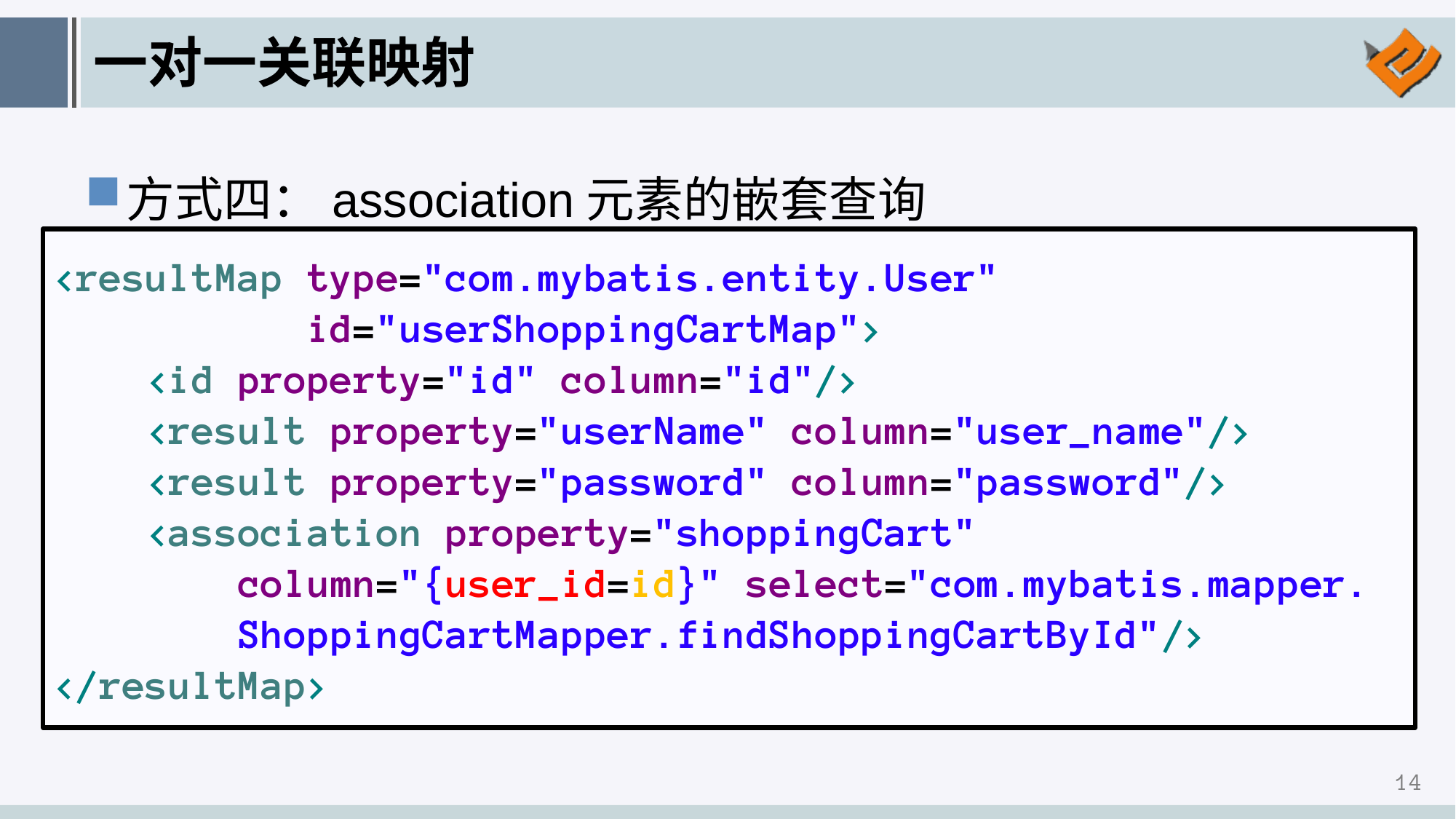

# 一对一关联映射
方式四：association元素的嵌套查询
<resultMap type="com.mybatis.entity.User"
           id="userShoppingCartMap">
    <id property="id" column="id"/>
    <result property="userName" column="user_name"/>
    <result property="password" column="password"/>
    <association property="shoppingCart"
        column="{user_id=id}" select="com.mybatis.mapper.
        ShoppingCartMapper.findShoppingCartById"/>
</resultMap>